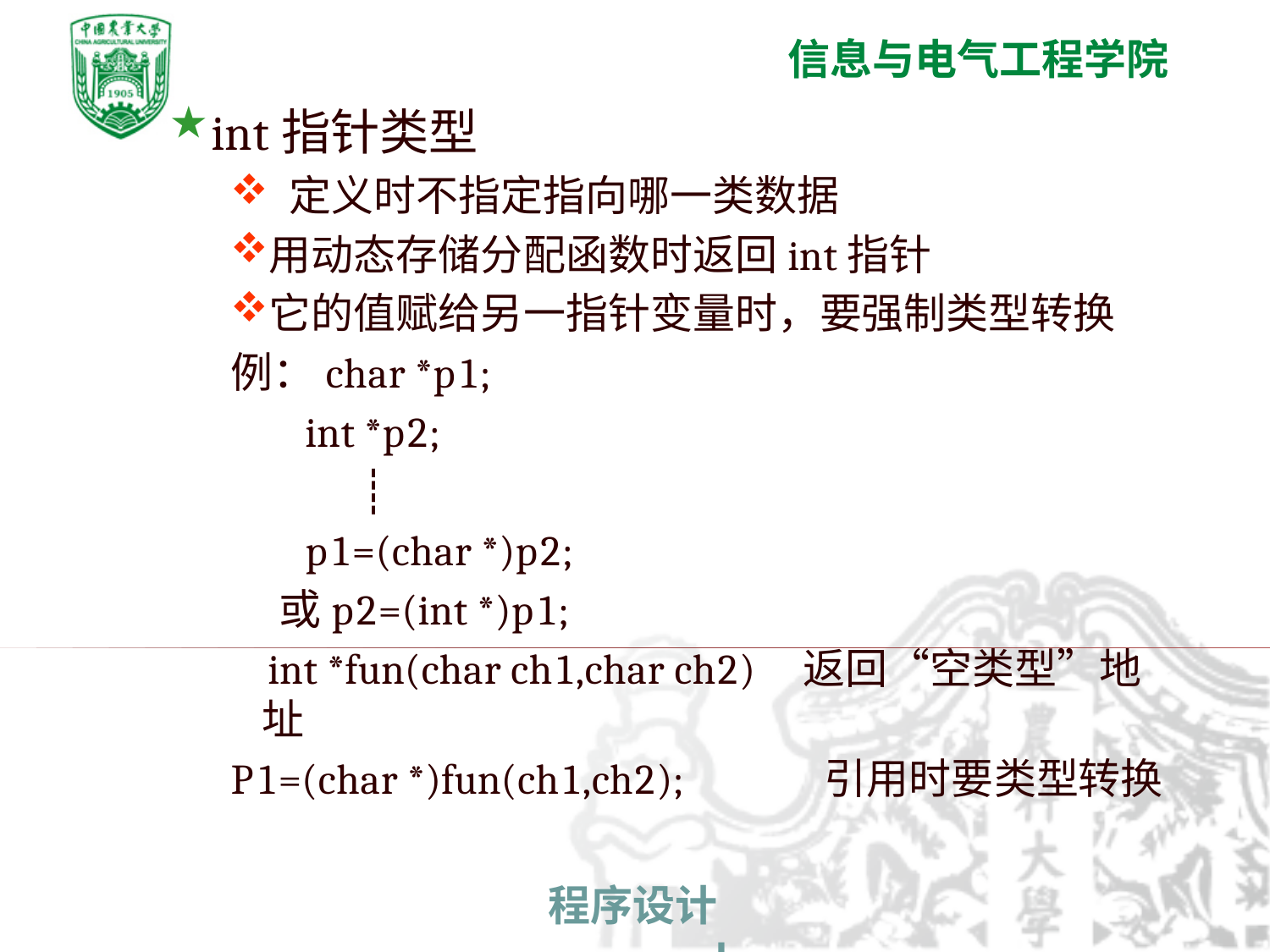

int指针类型
 定义时不指定指向哪一类数据
用动态存储分配函数时返回int指针
它的值赋给另一指针变量时，要强制类型转换
例：char *p1;
        int *p2;
              ┊
        p1=(char *)p2;
    或p2=(int *)p1;
    int *fun(char ch1,char ch2)    返回“空类型”地址
P1=(char *)fun(ch1,ch2);              引用时要类型转换